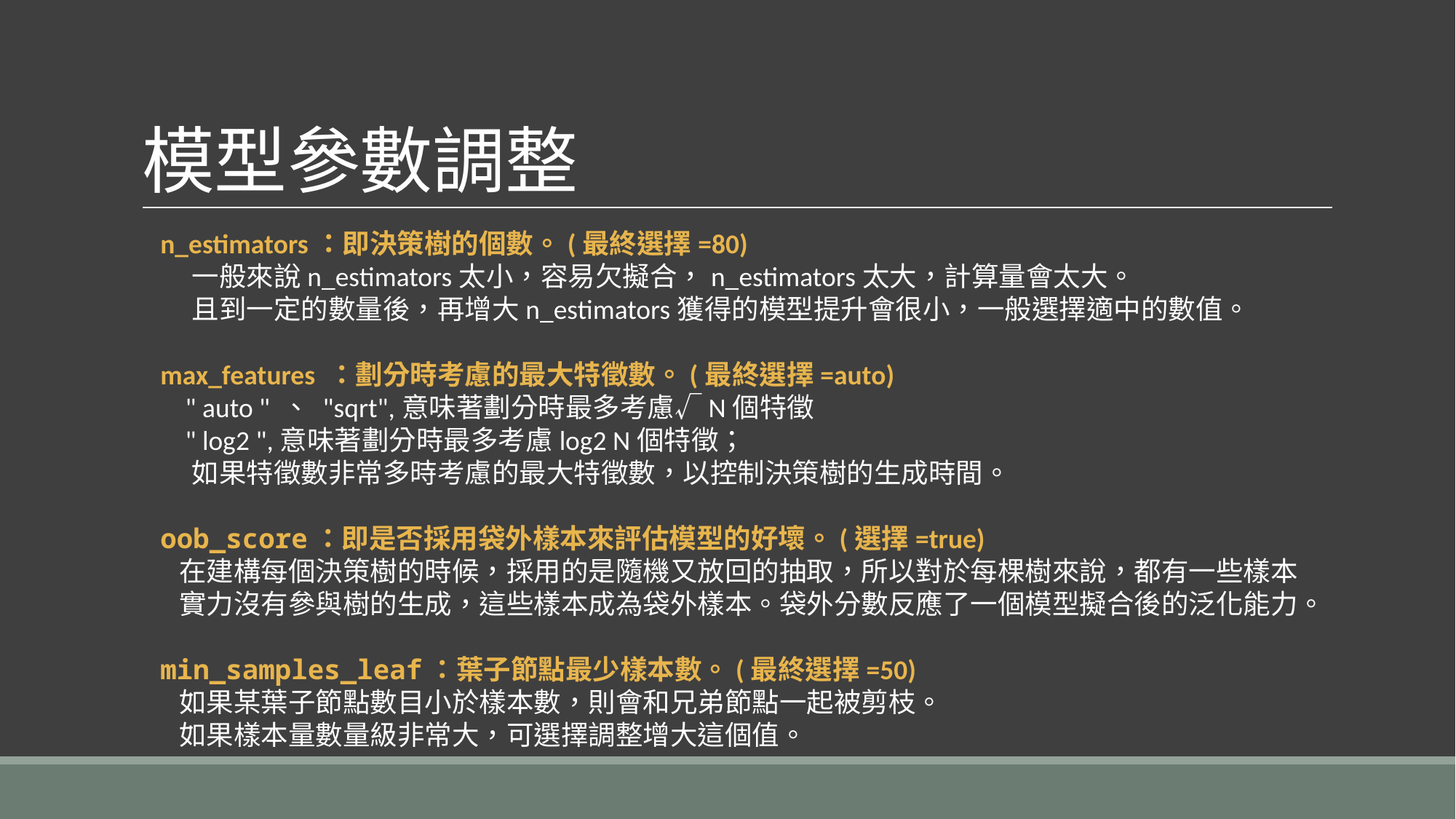

# 模型參數調整
n_estimators：即決策樹的個數。(最終選擇=80)
    一般來說n_estimators太小，容易欠擬合，n_estimators太大，計算量會太大。
    且到一定的數量後，再增大n_estimators獲得的模型提升會很小，一般選擇適中的數值。

max_features ：劃分時考慮的最大特徵數。(最終選擇=auto)
    " auto " 、 "sqrt",意味著劃分時最多考慮√N個特徵
    " log2 ",意味著劃分時最多考慮log2 N個特徵；
    如果特徵數非常多時考慮的最大特徵數，以控制決策樹的生成時間。

oob_score：即是否採用袋外樣本來評估模型的好壞。(選擇=true)
  在建構每個決策樹的時候，採用的是隨機又放回的抽取，所以對於每棵樹來​​說，都有一些樣本
  實力沒有參與樹的生成，這些樣本成為袋外樣本。袋外分數反應了一個模型擬合後的泛化能力。

min_samples_leaf：葉子節點最少樣本數。(最終選擇=50)
  如果某葉子節點數目小於樣本數，則會和兄弟節點一起被剪枝。
  如果樣本量數量級非常大，可選擇調整增大這個值。